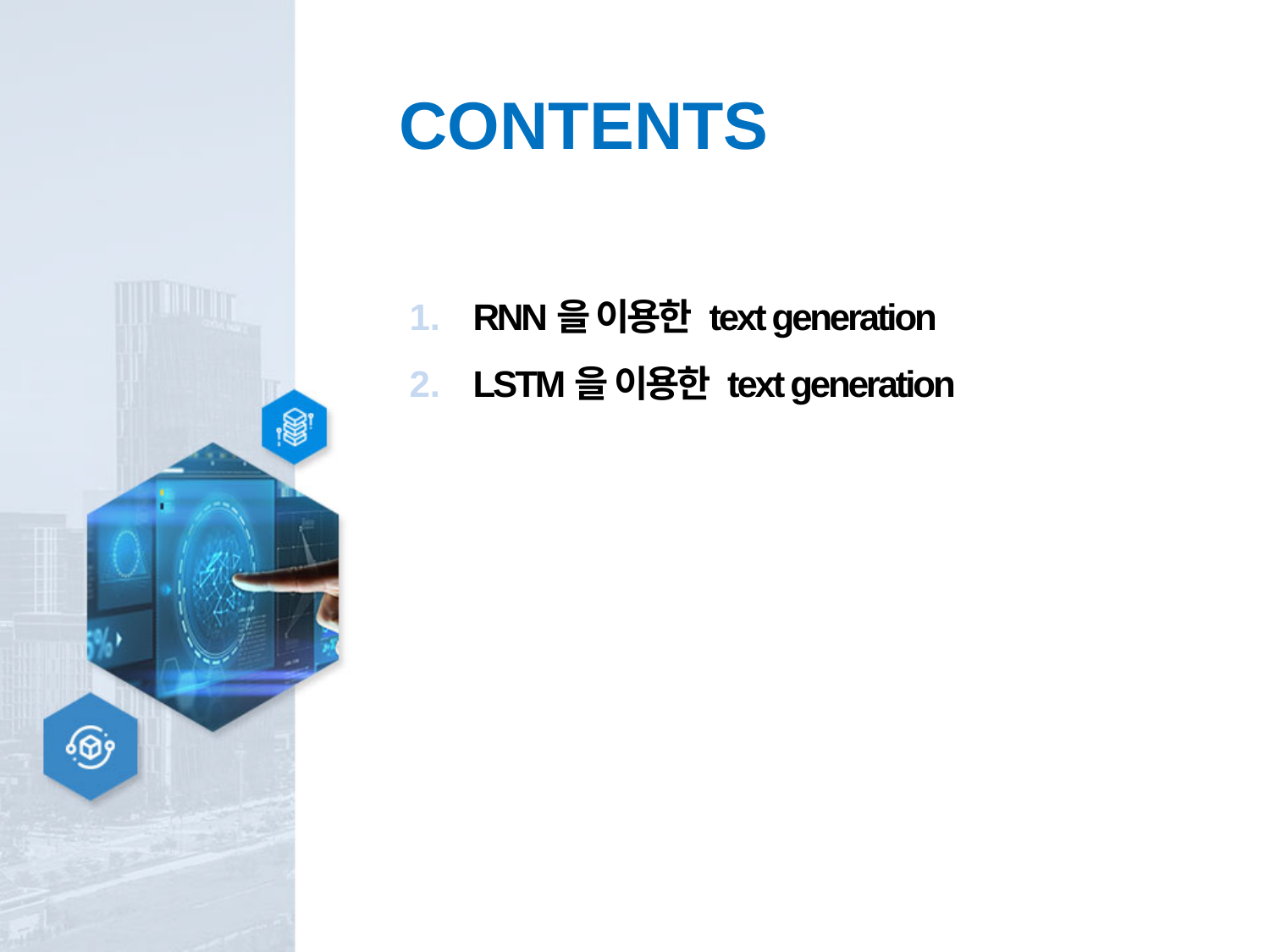

CONTENTS
RNN을 이용한 text generation
LSTM을 이용한 text generation